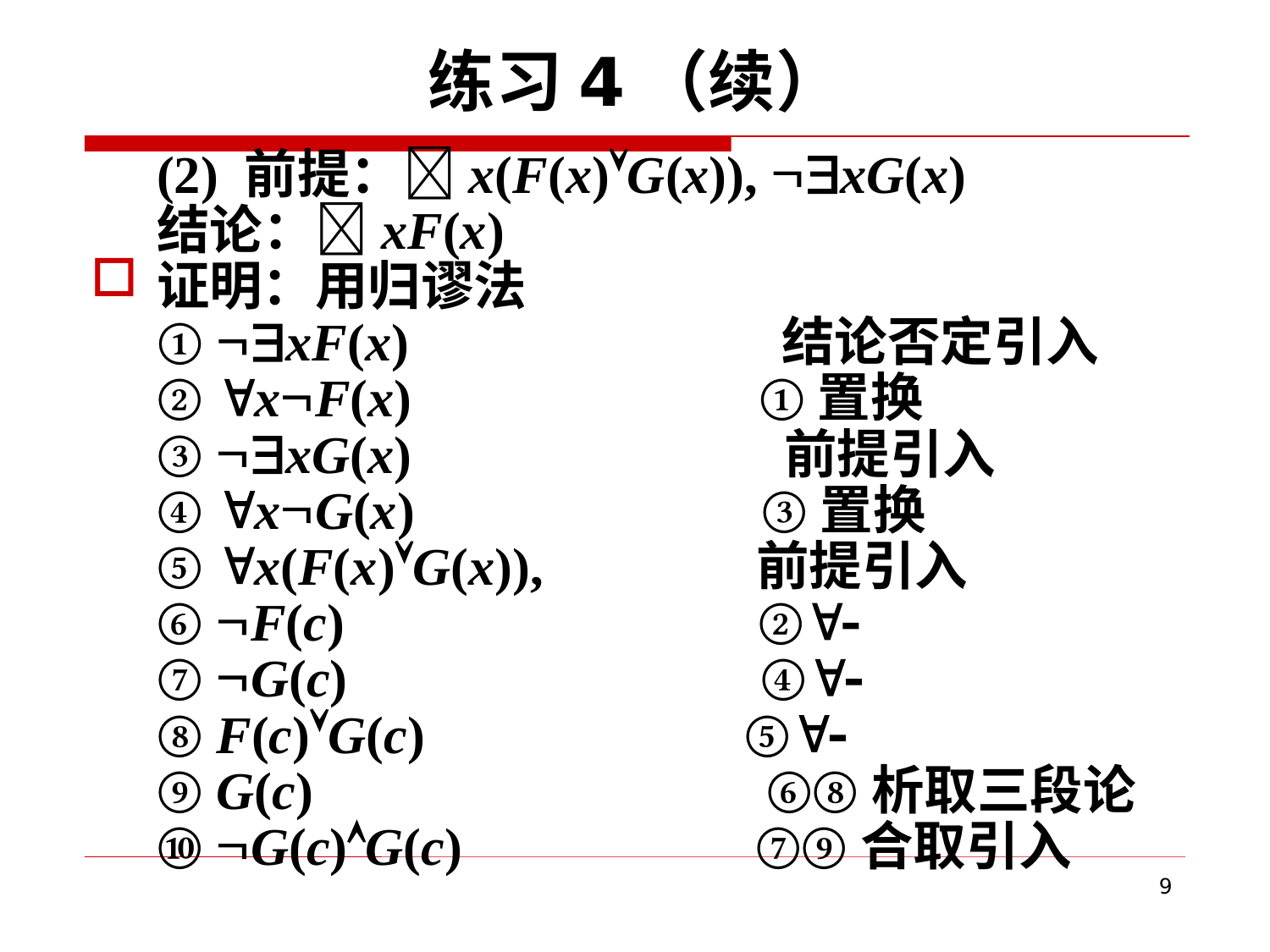

# 练习4（续）
(2) 前提：∀x(F(x)∨G(x)), ¬∃xG(x)
结论：∃xF(x)
证明：用归谬法
① ¬∃xF(x)                           结论否定引入
② ∀x¬F(x)                          ①置换
③ ¬∃xG(x)                           前提引入
④ ∀x¬G(x)                          ③置换
⑤ ∀x(F(x)∨G(x)),               前提引入
⑥ ¬F(c)                               ②∀−
⑦ ¬G(c)                               ④∀−
⑧ F(c)∨G(c)                        ⑤∀−
⑨ G(c)                                  ⑥⑧析取三段论
⑩ ¬G(c)∧G(c)                      ⑦⑨合取引入
9